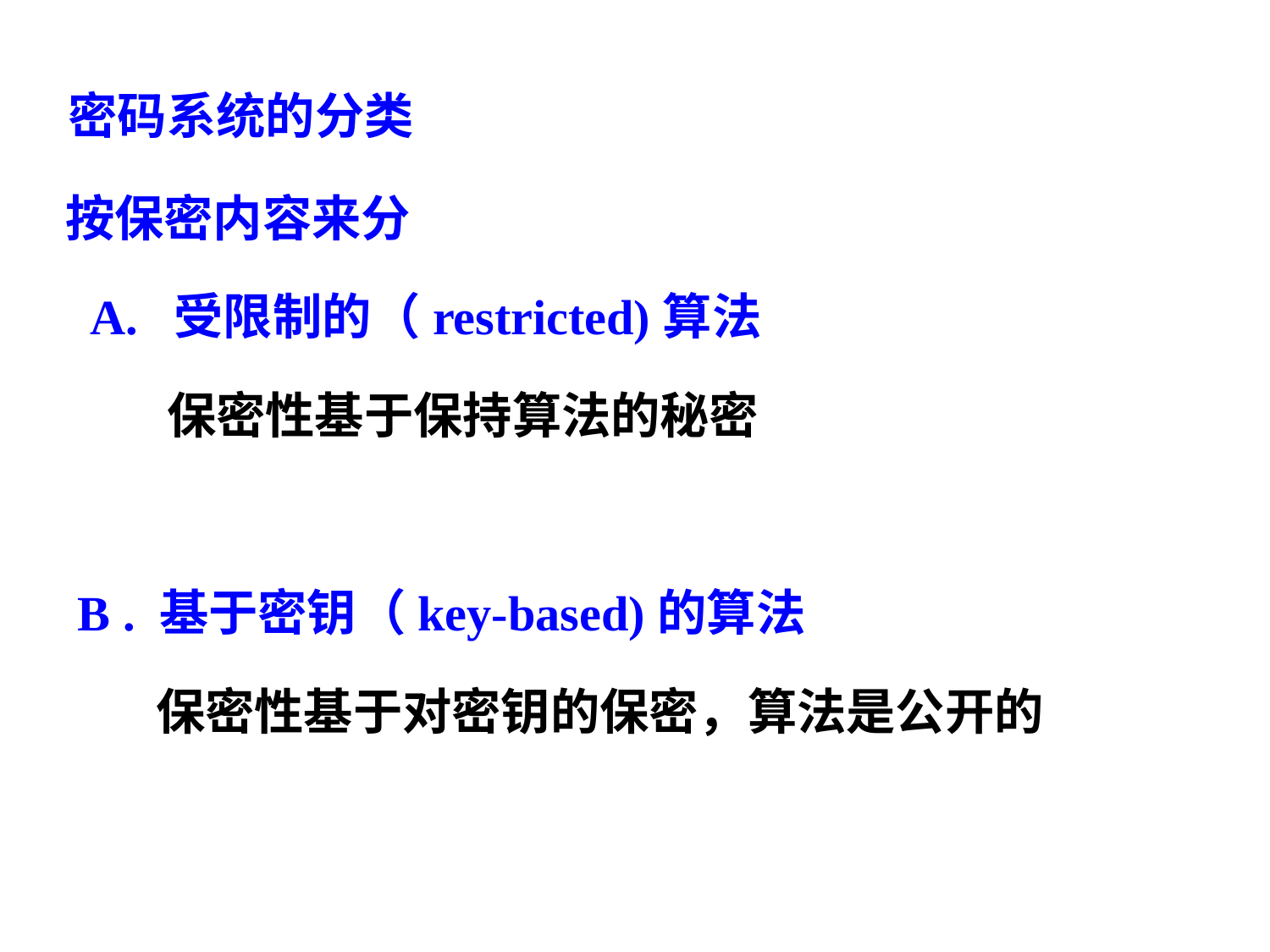

密码系统的分类
按保密内容来分
  A.  受限制的（restricted)算法
        保密性基于保持算法的秘密

 B . 基于密钥（key-based)的算法
       保密性基于对密钥的保密，算法是公开的